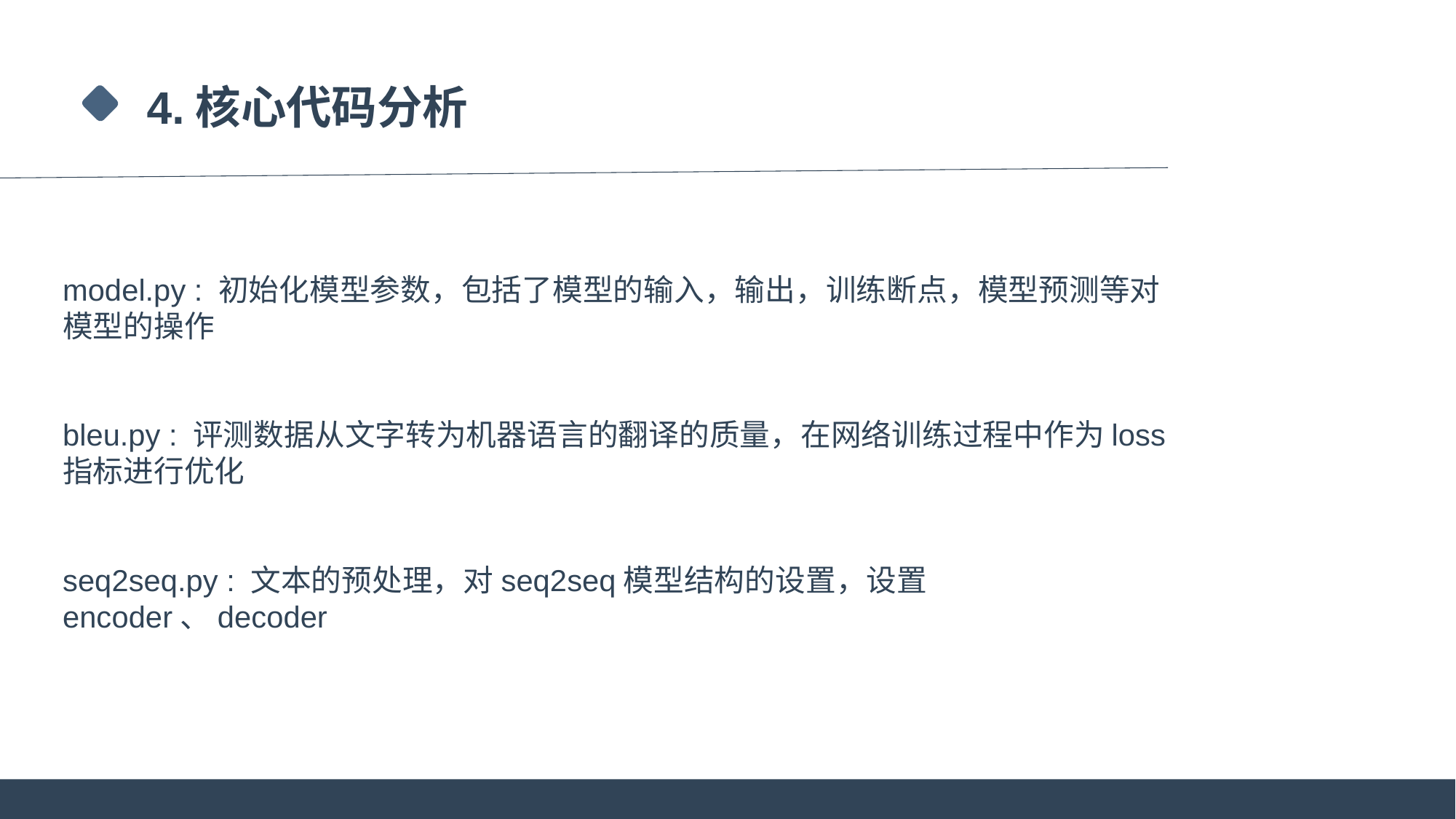

4.核心代码分析

model.py : 初始化模型参数，包括了模型的输入，输出，训练断点，模型预测等对模型的操作

bleu.py : 评测数据从文字转为机器语言的翻译的质量，在网络训练过程中作为loss指标进行优化

seq2seq.py : 文本的预处理，对seq2seq模型结构的设置，设置encoder、decoder